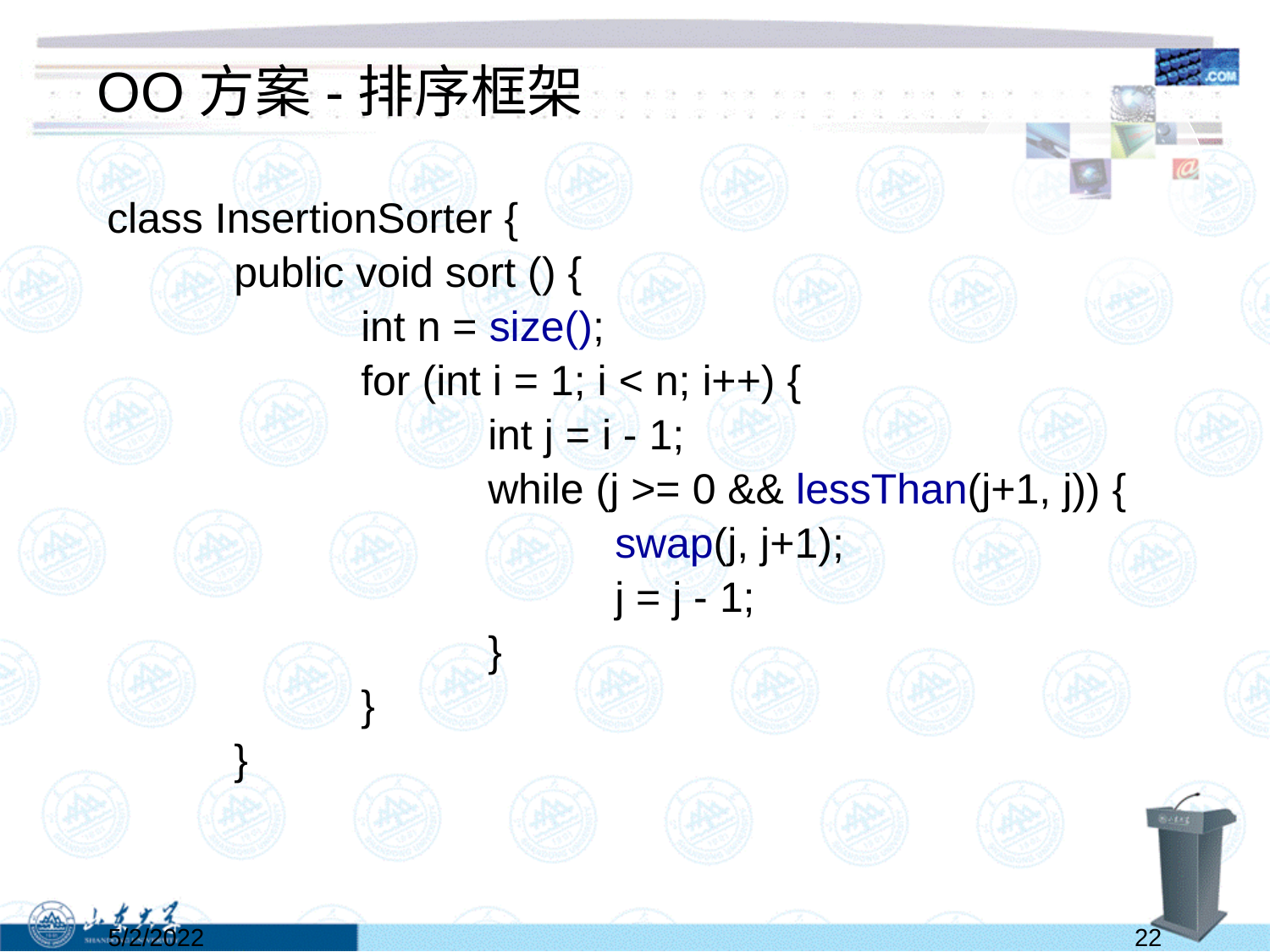

# OO方案-排序框架
class InsertionSorter {
	public void sort () {
		int n = size();
		for (int i = 1; i < n; i++) {
			int j = i - 1;
			while (j >= 0 && lessThan(j+1, j)) {
				swap(j, j+1);
				j = j - 1;
			}
		}
	}
5/2/2022
22